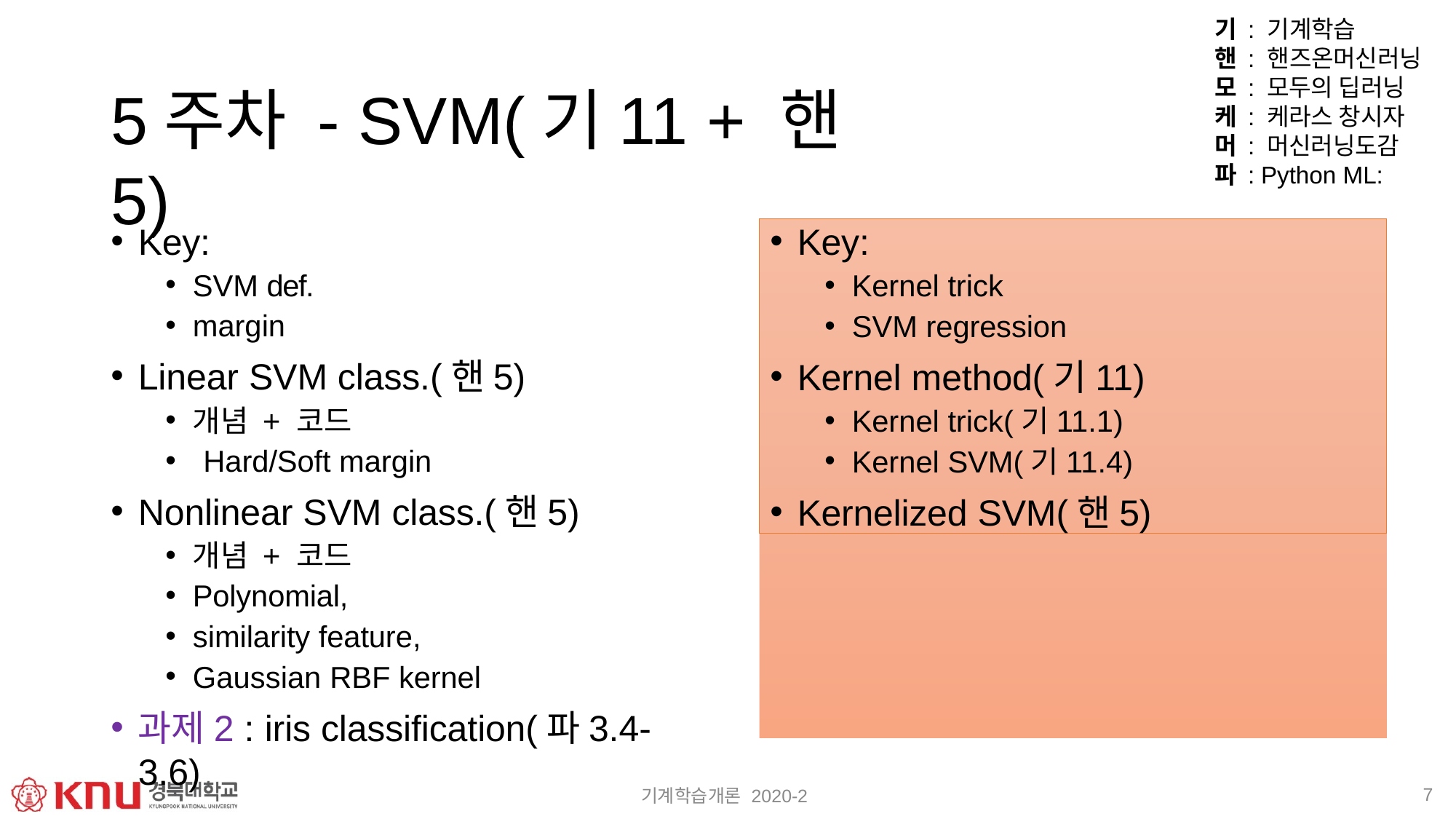

기 : 기계학습
핸 : 핸즈온머신러닝  모 : 모두의 딥러닝  케 : 케라스 창시자  머 : 머신러닝도감  파 : Python ML:
5주차 - SVM(기11 + 핸5)
Key:
SVM def.
margin
Linear SVM class.(핸5)
개념 + 코드
Hard/Soft margin
Nonlinear SVM class.(핸5)
개념 + 코드
Polynomial,
similarity feature,
Gaussian RBF kernel
과제2 : iris classification(파3.4-3.6)

Key:
Kernel trick
SVM regression
Kernel method(기11)
Kernel trick(기11.1)
Kernel SVM(기11.4)
Kernelized SVM(핸5)
7
기계학습개론 2020-2